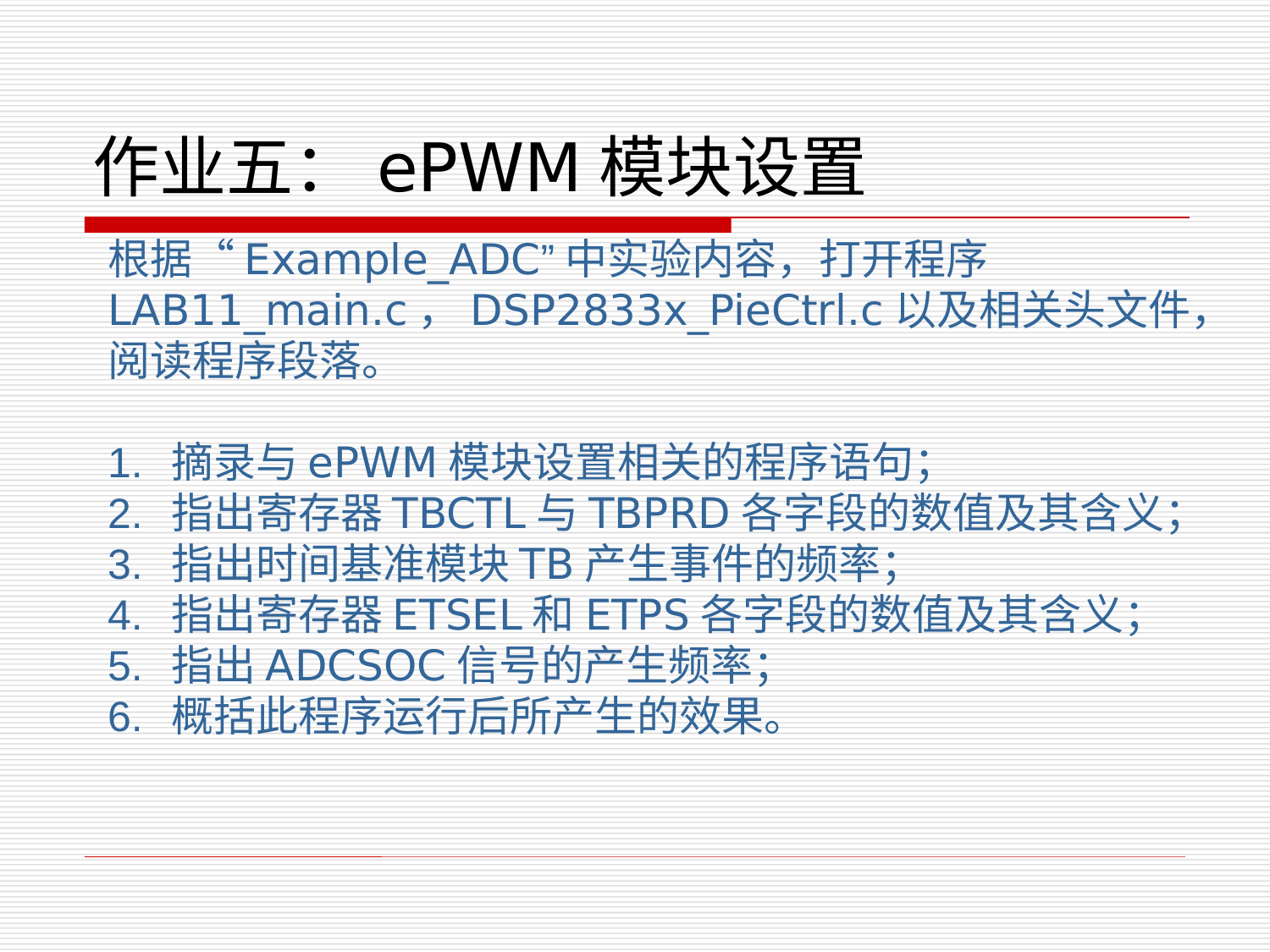

# 作业五：ePWM模块设置
根据“Example_ADC”中实验内容，打开程序LAB11_main.c，DSP2833x_PieCtrl.c以及相关头文件，阅读程序段落。

摘录与ePWM模块设置相关的程序语句；
指出寄存器TBCTL与TBPRD各字段的数值及其含义；
指出时间基准模块TB产生事件的频率；
指出寄存器ETSEL和ETPS各字段的数值及其含义；
指出ADCSOC信号的产生频率；
概括此程序运行后所产生的效果。